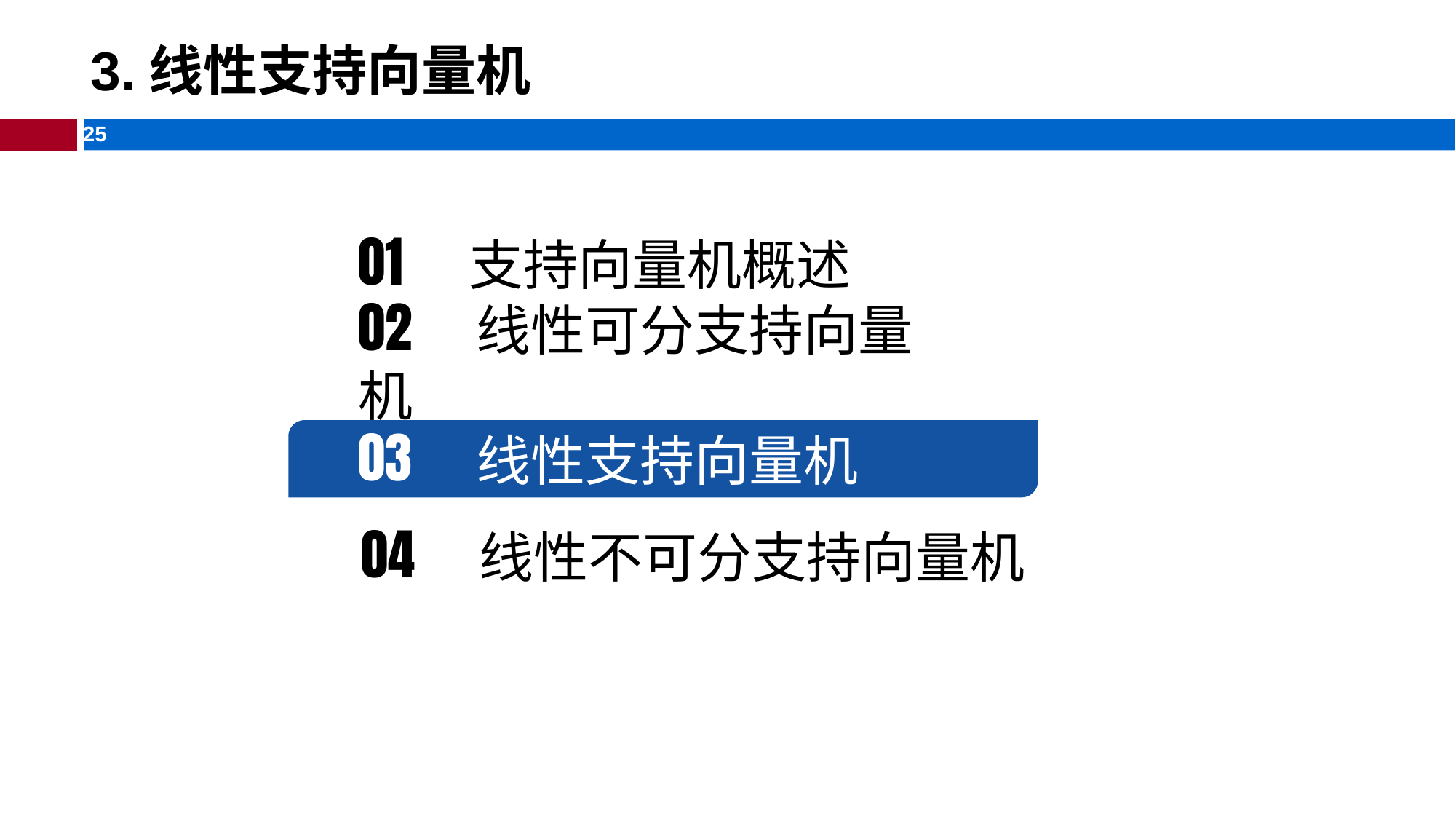

# 3.线性支持向量机
01    支持向量机概述
02    线性可分支持向量机

03    线性支持向量机
04    线性不可分支持向量机